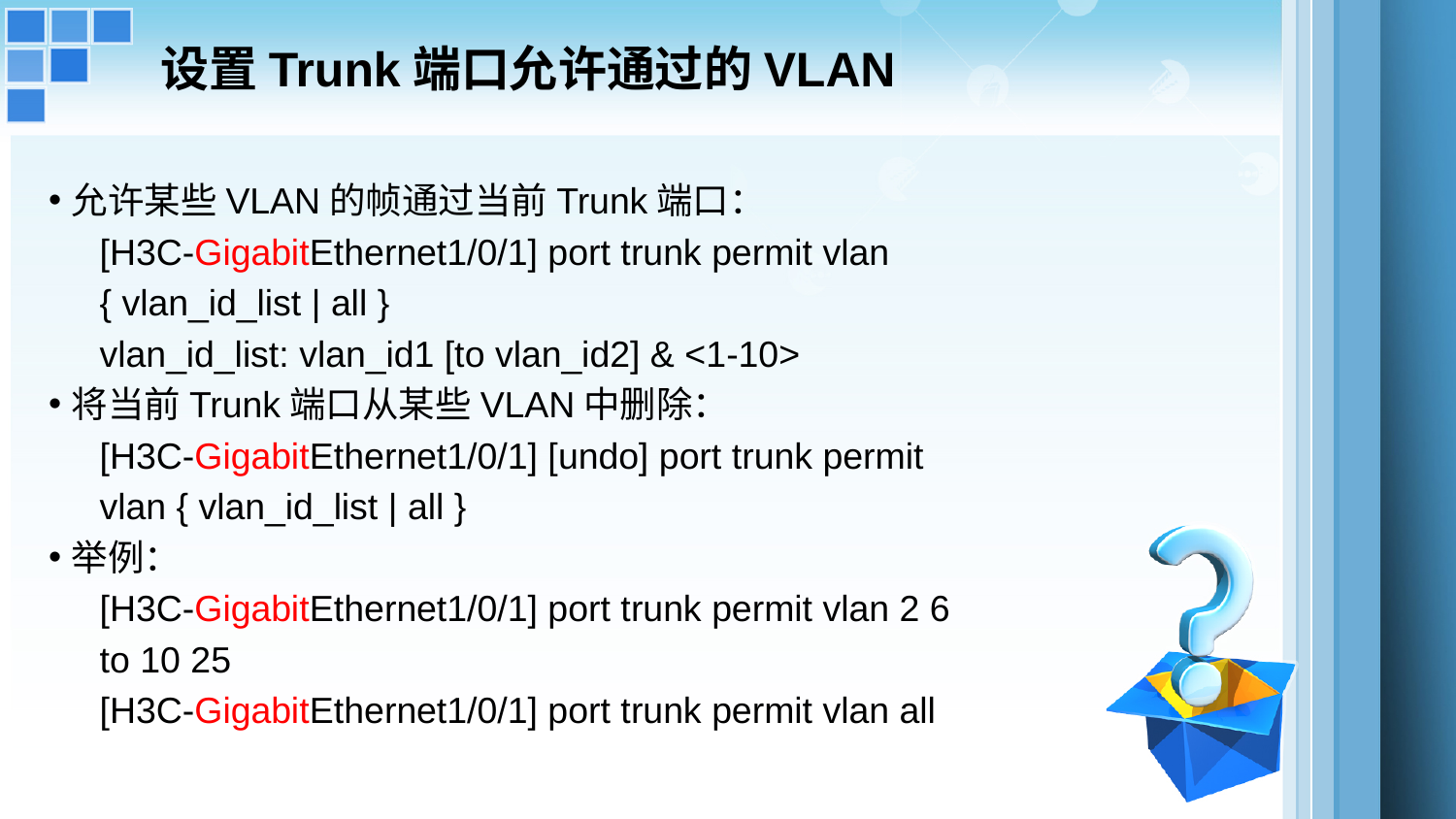

# 设置Trunk端口允许通过的VLAN
允许某些VLAN的帧通过当前Trunk端口：
     [H3C-GigabitEthernet1/0/1] port trunk permit vlan
     { vlan_id_list | all }
     vlan_id_list: vlan_id1 [to vlan_id2] & <1-10>
将当前Trunk端口从某些VLAN中删除：
     [H3C-GigabitEthernet1/0/1] [undo] port trunk permit
     vlan { vlan_id_list | all }
举例：
     [H3C-GigabitEthernet1/0/1] port trunk permit vlan 2 6
     to 10 25
     [H3C-GigabitEthernet1/0/1] port trunk permit vlan all